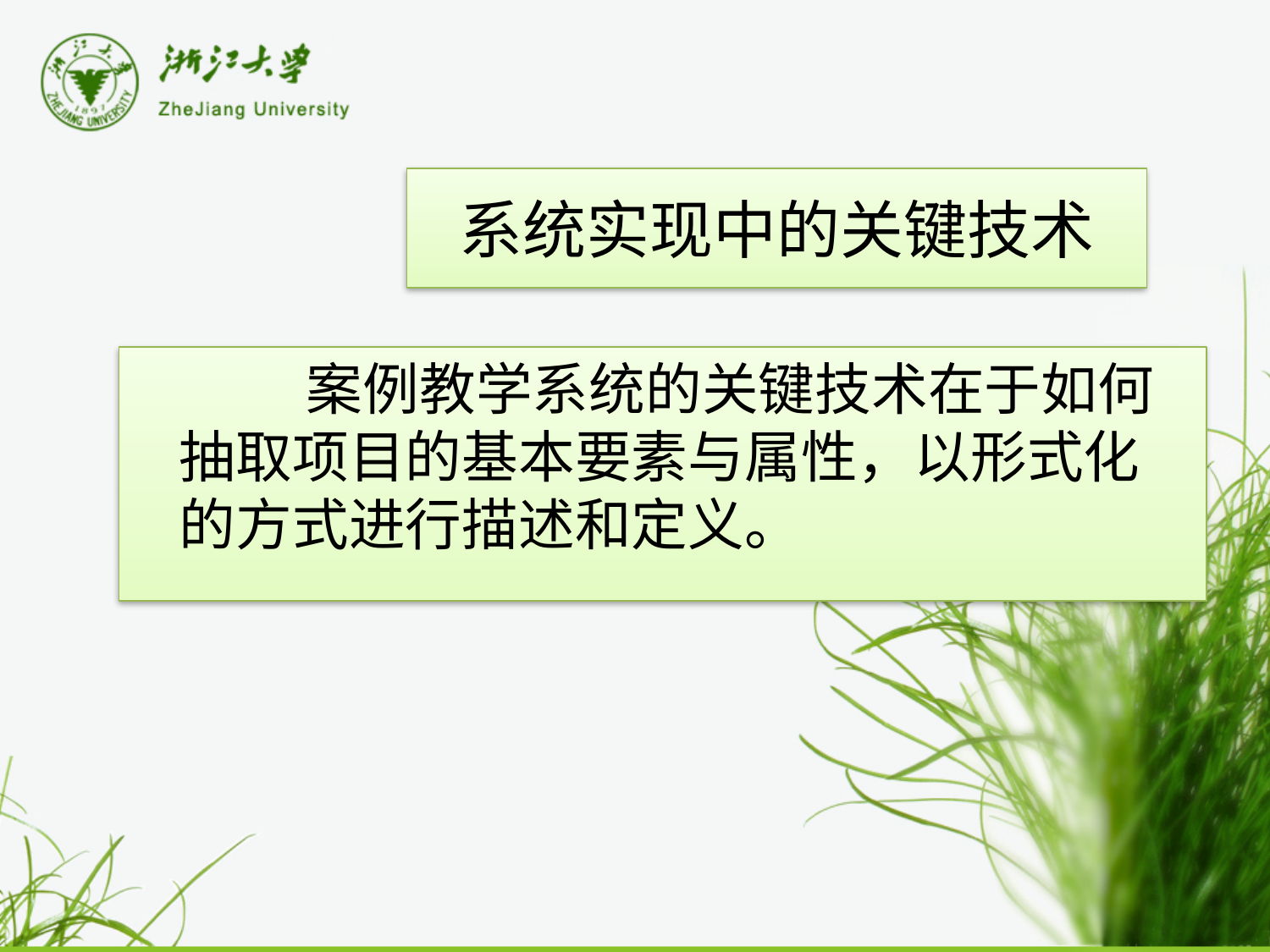

# 系统实现中的关键技术
		案例教学系统的关键技术在于如何抽取项目的基本要素与属性，以形式化的方式进行描述和定义。